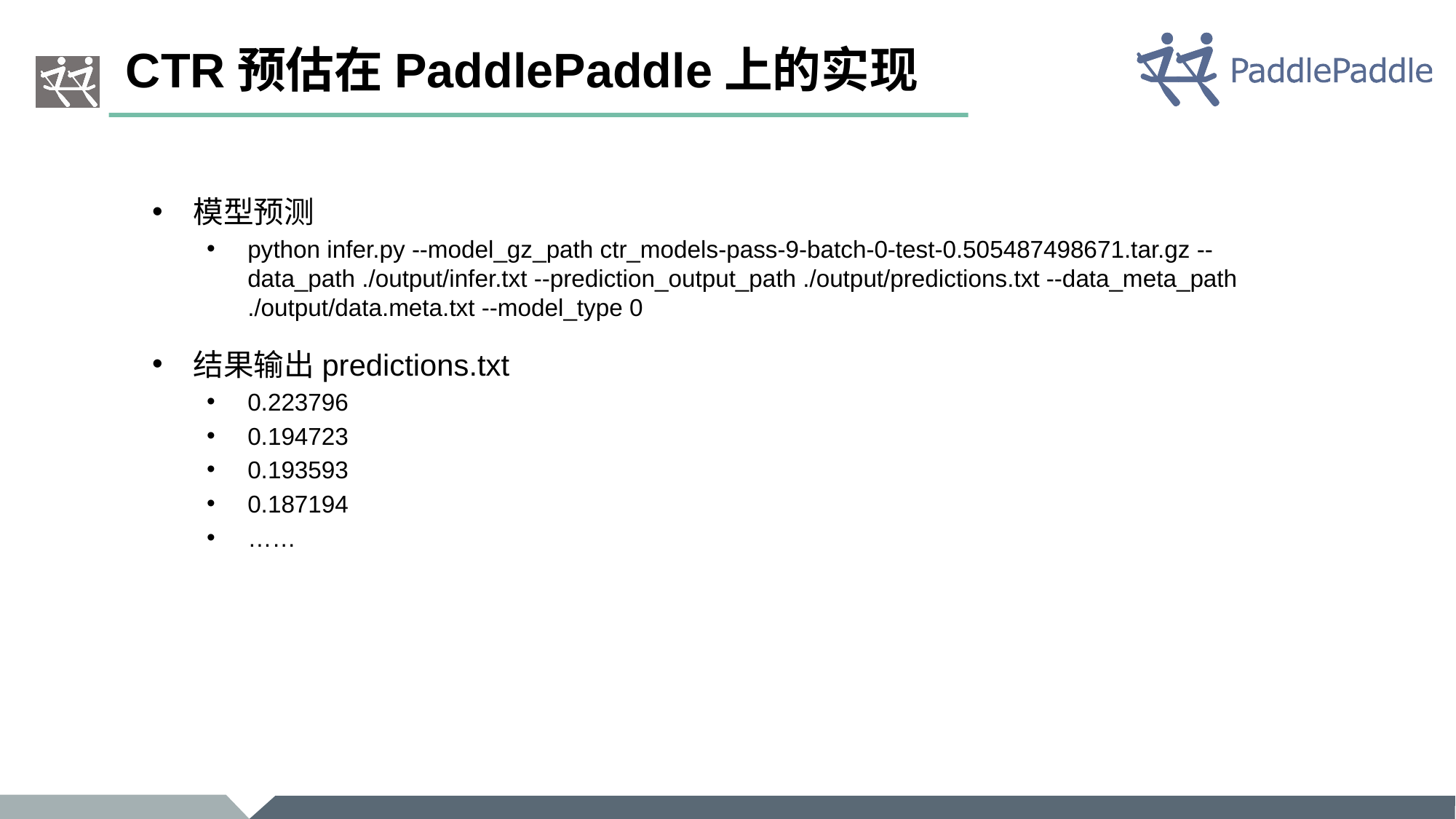

# CTR预估在PaddlePaddle上的实现
模型预测
python infer.py --model_gz_path ctr_models-pass-9-batch-0-test-0.505487498671.tar.gz --data_path ./output/infer.txt --prediction_output_path ./output/predictions.txt --data_meta_path ./output/data.meta.txt --model_type 0
结果输出predictions.txt
0.223796
0.194723
0.193593
0.187194
……